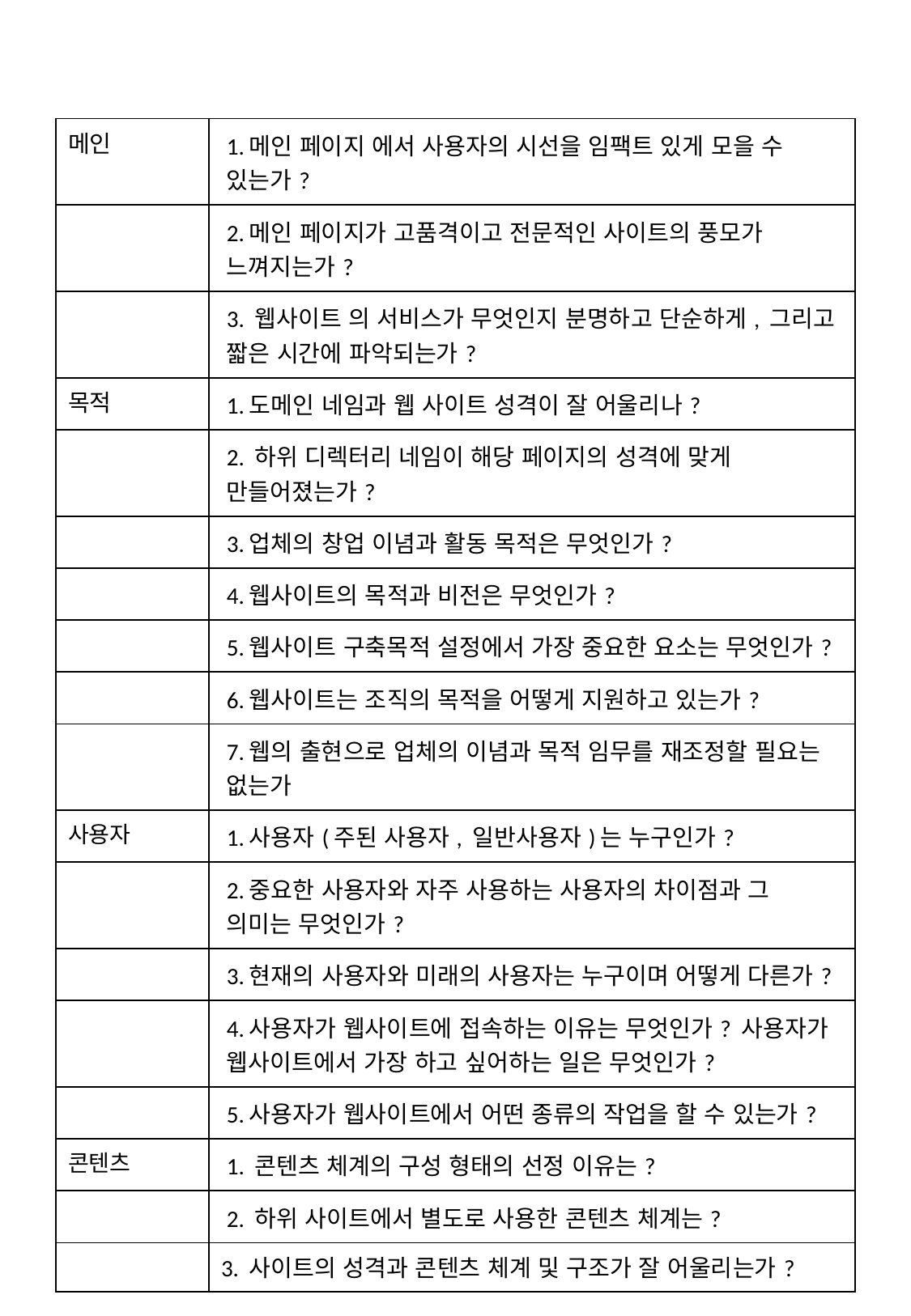

| 메인 | 1.메인 페이지 에서 사용자의 시선을 임팩트 있게 모을 수 있는가? |
| --- | --- |
|  | 2.메인 페이지가 고품격이고 전문적인 사이트의 풍모가 느껴지는가? |
|  | 3. 웹사이트 의 서비스가 무엇인지 분명하고 단순하게, 그리고 짧은 시간에 파악되는가? |
| 목적 | 1.도메인 네임과 웹 사이트 성격이 잘 어울리나? |
|  | 2. 하위 디렉터리 네임이 해당 페이지의 성격에 맞게 만들어졌는가? |
|  | 3.업체의 창업 이념과 활동 목적은 무엇인가? |
|  | 4.웹사이트의 목적과 비전은 무엇인가? |
|  | 5.웹사이트 구축목적 설정에서 가장 중요한 요소는 무엇인가? |
|  | 6.웹사이트는 조직의 목적을 어떻게 지원하고 있는가? |
|  | 7.웹의 출현으로 업체의 이념과 목적 임무를 재조정할 필요는 없는가 |
| 사용자 | 1.사용자(주된 사용자, 일반사용자)는 누구인가? |
|  | 2.중요한 사용자와 자주 사용하는 사용자의 차이점과 그 의미는 무엇인가? |
|  | 3.현재의 사용자와 미래의 사용자는 누구이며 어떻게 다른가? |
|  | 4.사용자가 웹사이트에 접속하는 이유는 무엇인가? 사용자가 웹사이트에서 가장 하고 싶어하는 일은 무엇인가? |
|  | 5.사용자가 웹사이트에서 어떤 종류의 작업을 할 수 있는가? |
| 콘텐츠 | 1. 콘텐츠 체계의 구성 형태의 선정 이유는? |
|  | 2. 하위 사이트에서 별도로 사용한 콘텐츠 체계는? |
|  | 3. 사이트의 성격과 콘텐츠 체계 및 구조가 잘 어울리는가? |